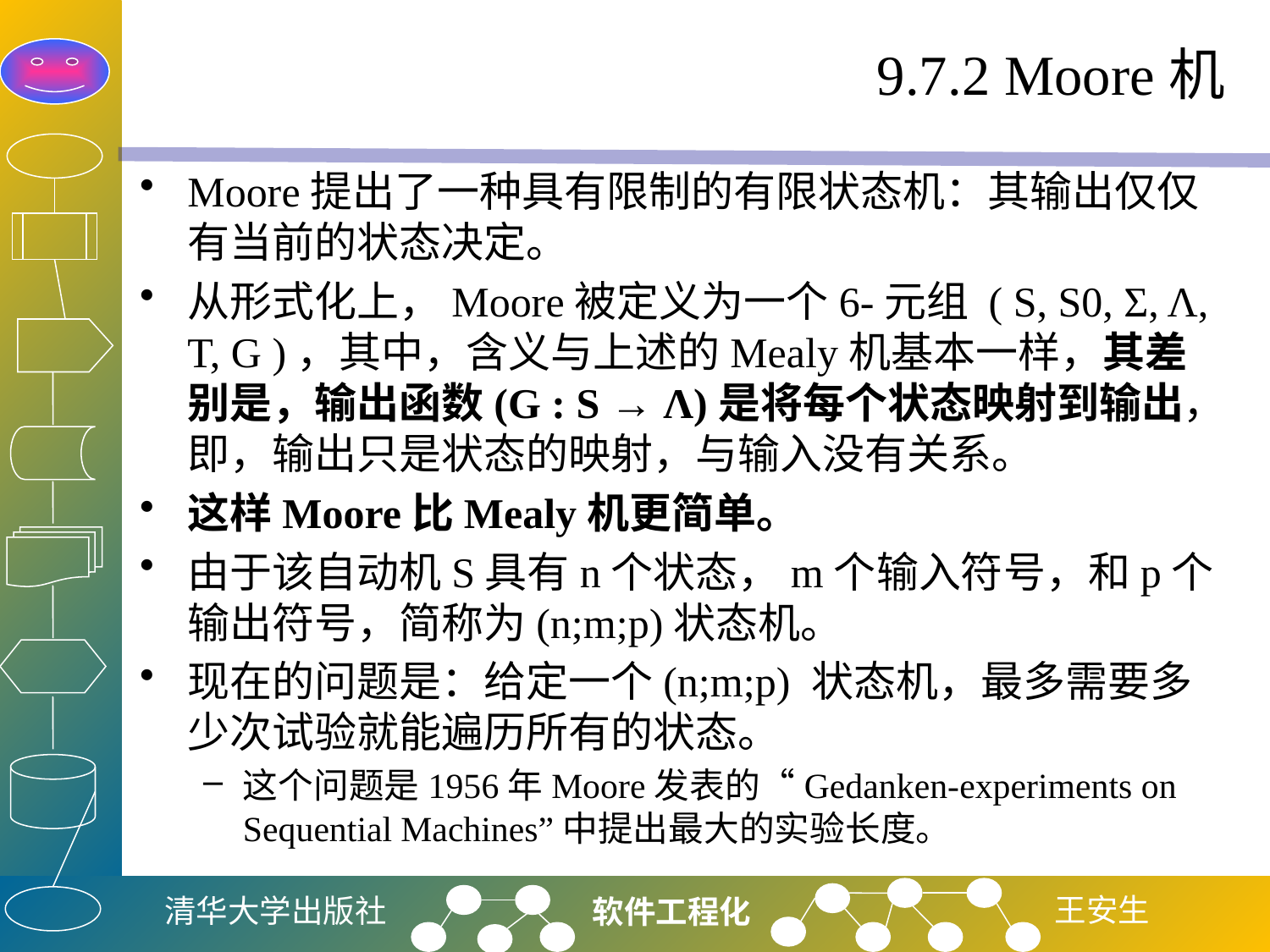

# 9.7.2 Moore机
Moore提出了一种具有限制的有限状态机：其输出仅仅有当前的状态决定。
从形式化上，Moore被定义为一个6-元组 ( S, S0, Σ, Λ, T, G )，其中，含义与上述的Mealy机基本一样，其差别是，输出函数(G : S → Λ)是将每个状态映射到输出，即，输出只是状态的映射，与输入没有关系。
这样Moore比Mealy机更简单。
由于该自动机S具有n个状态，m个输入符号，和p个输出符号，简称为(n;m;p)状态机。
现在的问题是：给定一个(n;m;p) 状态机，最多需要多少次试验就能遍历所有的状态。
这个问题是1956年Moore发表的“Gedanken-experiments on Sequential Machines”中提出最大的实验长度。